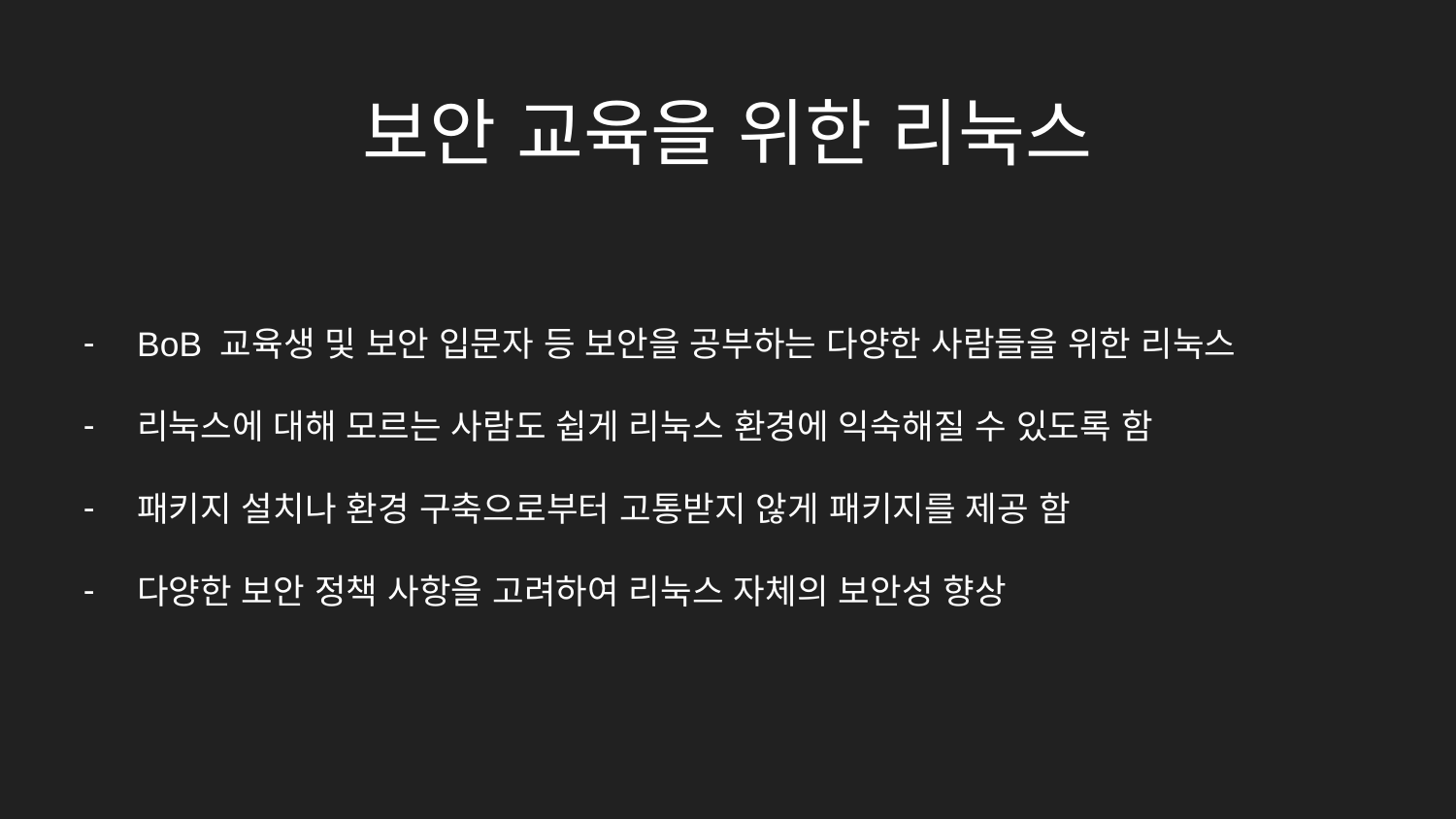

# 보안 교육을 위한 리눅스
BoB 교육생 및 보안 입문자 등 보안을 공부하는 다양한 사람들을 위한 리눅스
리눅스에 대해 모르는 사람도 쉽게 리눅스 환경에 익숙해질 수 있도록 함
패키지 설치나 환경 구축으로부터 고통받지 않게 패키지를 제공 함
다양한 보안 정책 사항을 고려하여 리눅스 자체의 보안성 향상